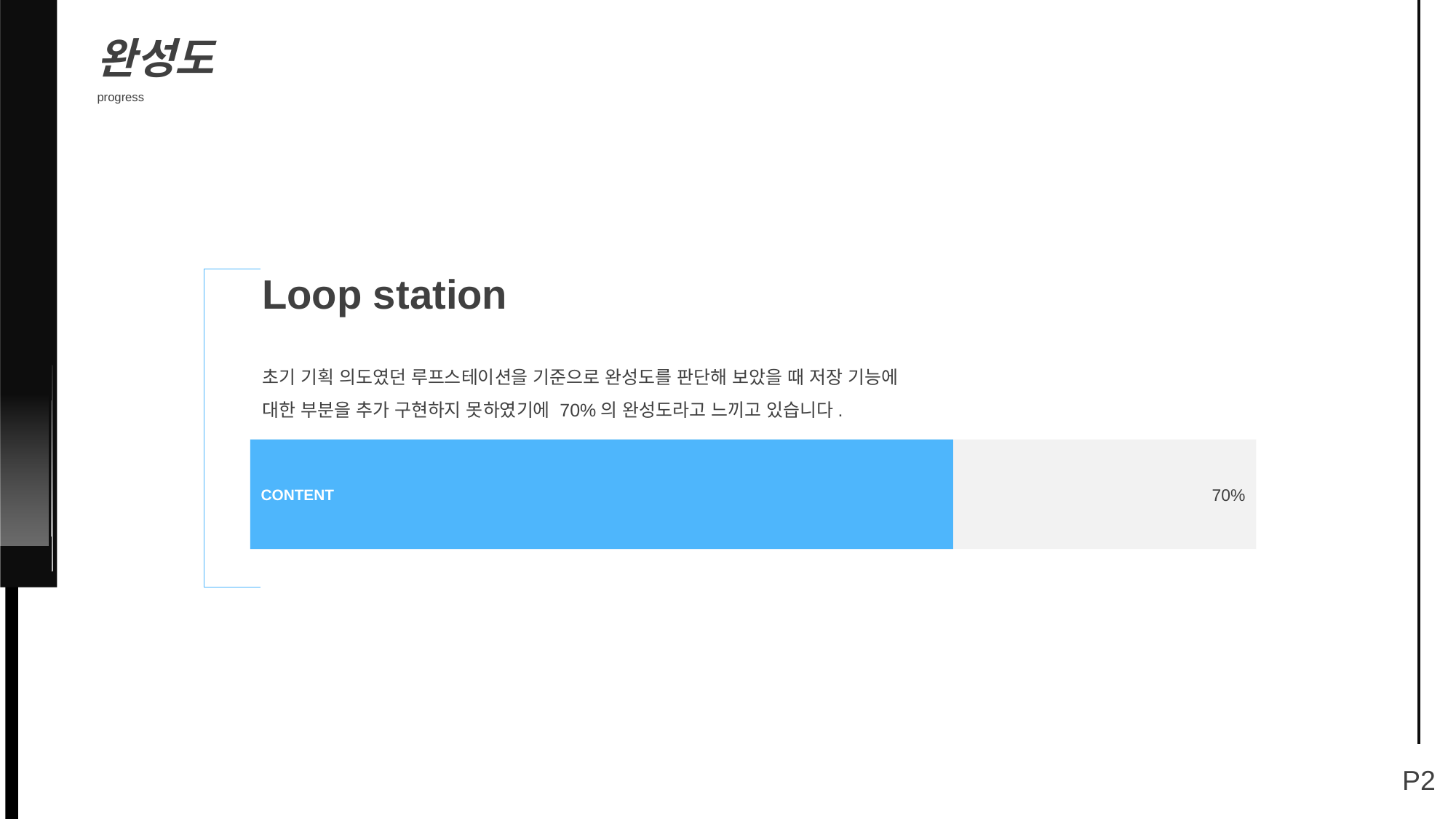

완성도
progress
Loop station

초기 기획 의도였던 루프스테이션을 기준으로 완성도를 판단해 보았을 때 저장 기능에 대한 부분을 추가 구현하지 못하였기에 70%의 완성도라고 느끼고 있습니다.

70%
CONTENT

P2